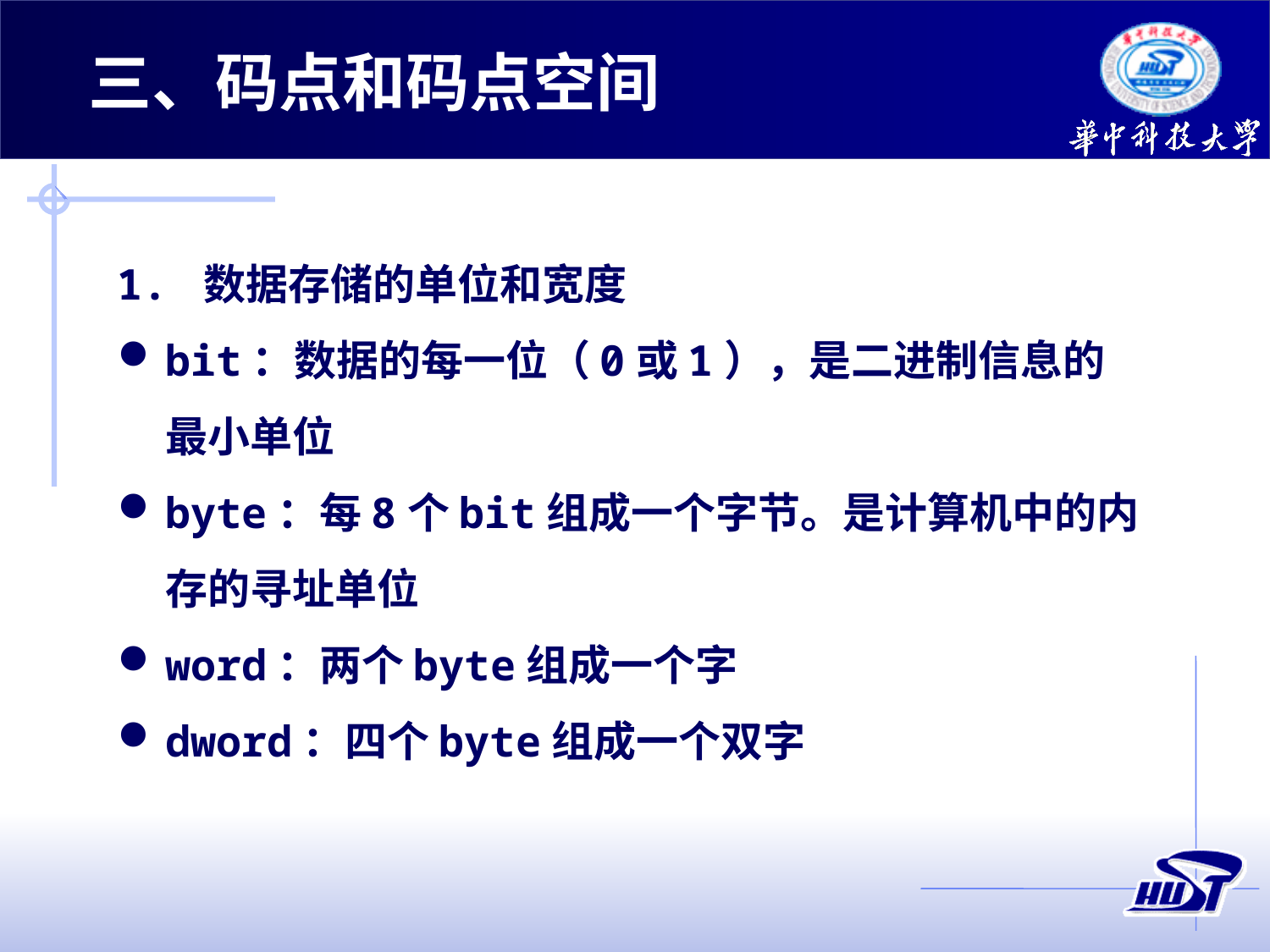

三、码点和码点空间
1. 数据存储的单位和宽度
bit：数据的每一位（0或1），是二进制信息的最小单位
byte：每8个bit组成一个字节。是计算机中的内存的寻址单位
word：两个byte组成一个字
dword：四个byte组成一个双字